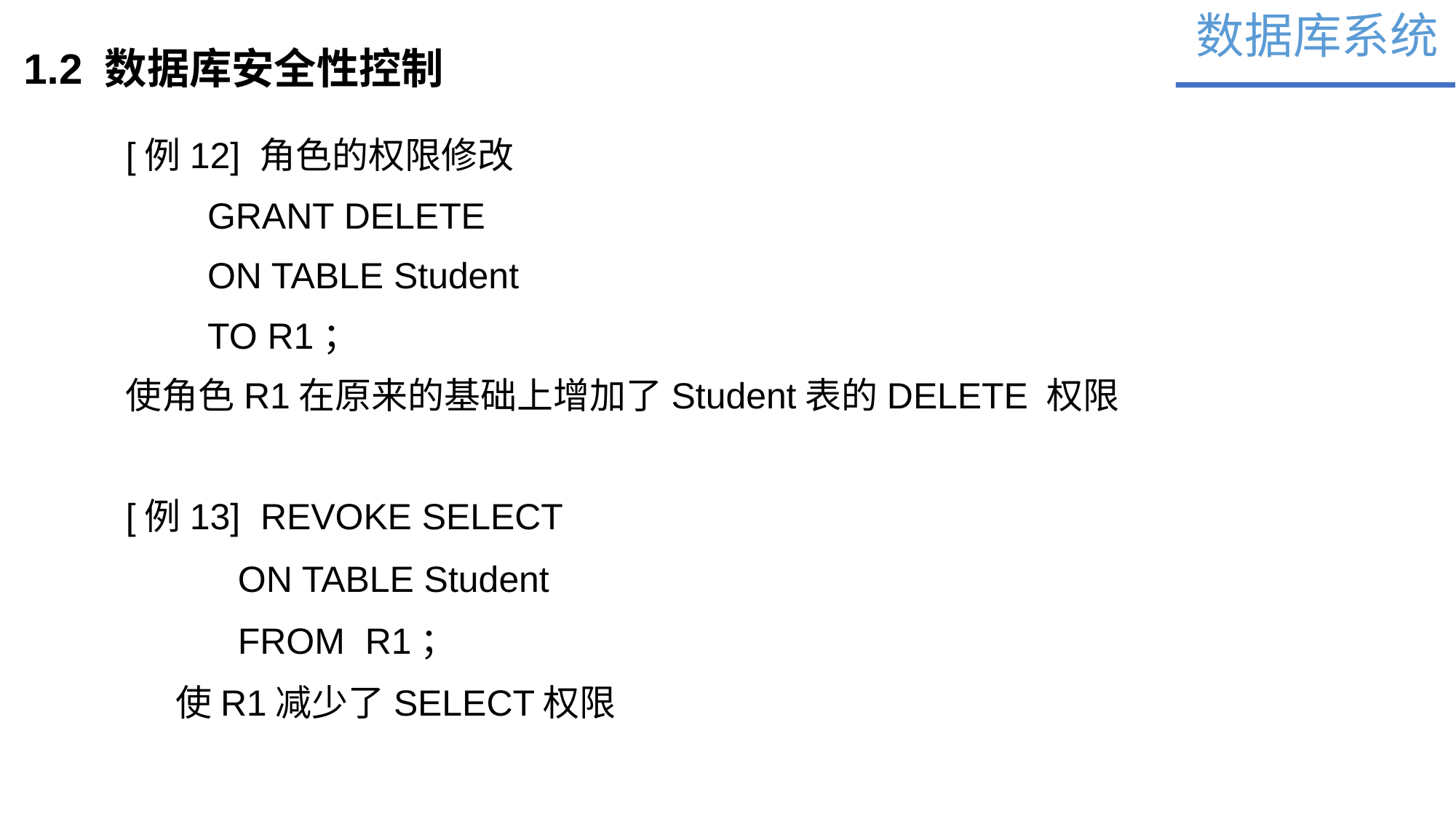

数据库系统
1.2 数据库安全性控制

[例12] 角色的权限修改
        GRANT DELETE
        ON TABLE Student
        TO R1；
使角色R1在原来的基础上增加了Student表的DELETE 权限
[例13]  REVOKE SELECT
           ON TABLE Student
           FROM  R1；
     使R1减少了SELECT权限